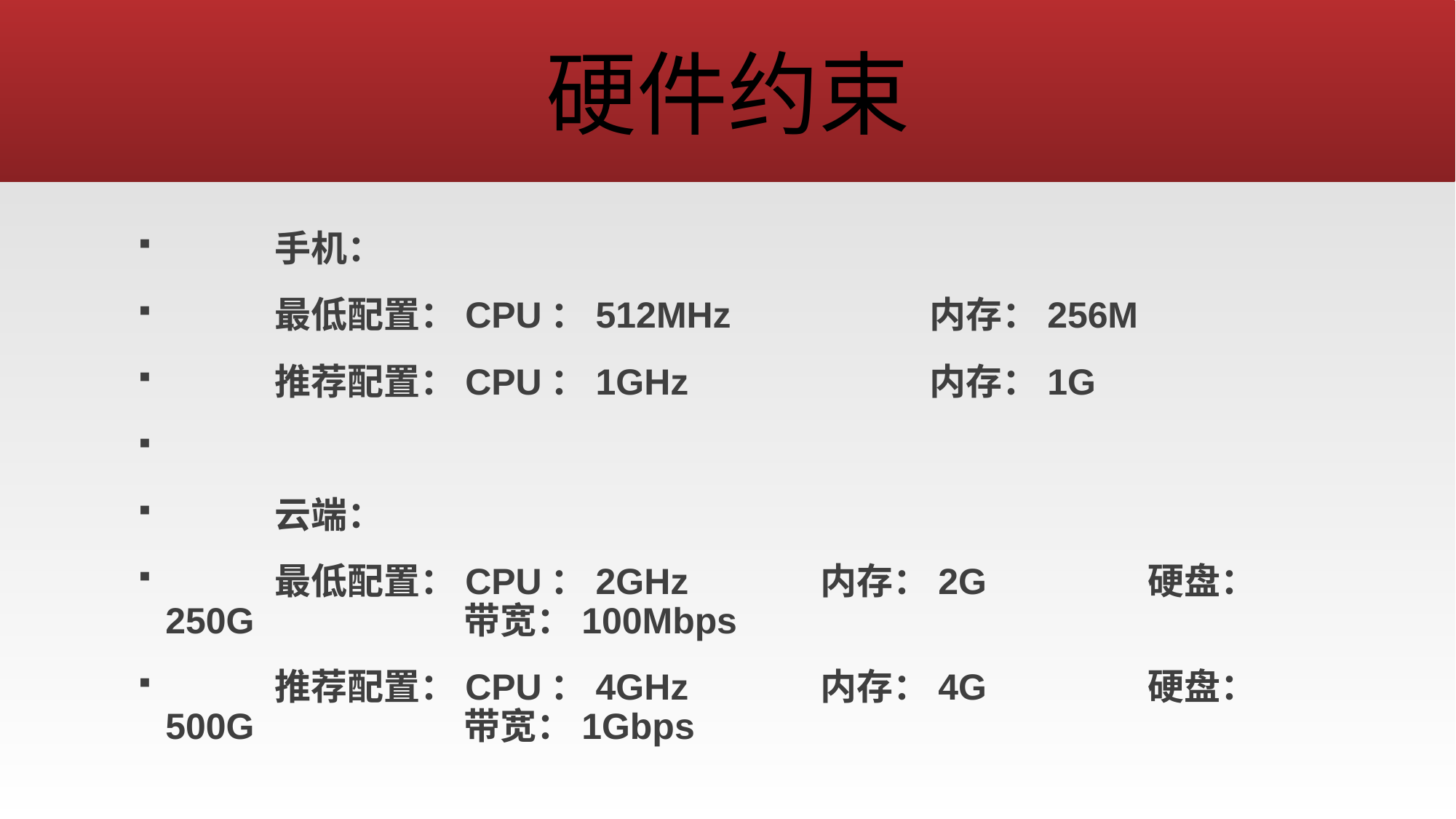

硬件约束
　　　手机：
　　　最低配置：CPU：512MHz		内存：256M
　　　推荐配置：CPU：1GHz			内存：1G

	云端：
　　　最低配置：CPU：2GHz		内存：2G		硬盘：250G		       带宽：100Mbps
　　　推荐配置：CPU：4GHz		内存：4G		硬盘：500G		       带宽：1Gbps